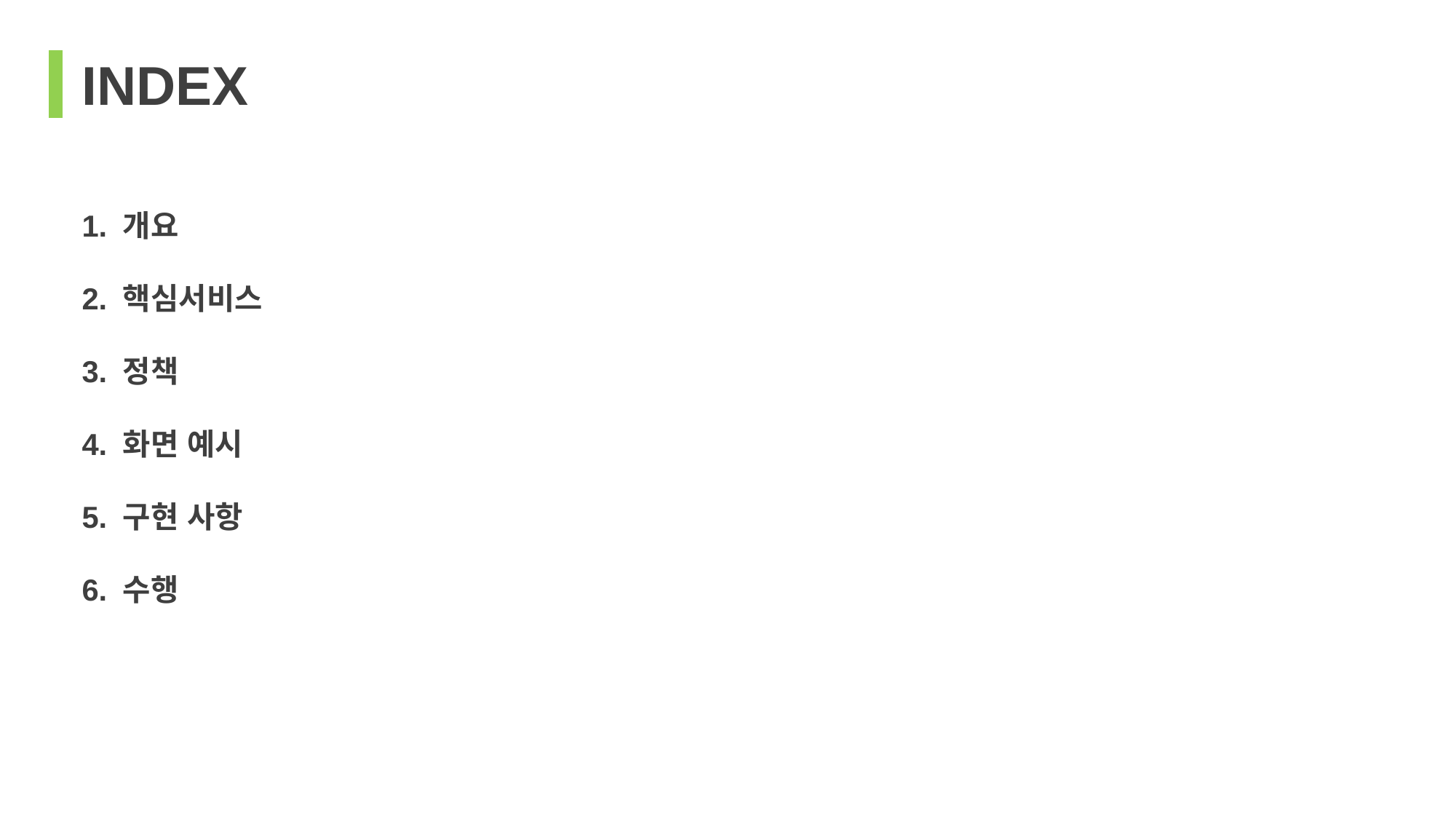

INDEX
개요

핵심서비스

정책

화면 예시

구현 사항

수행